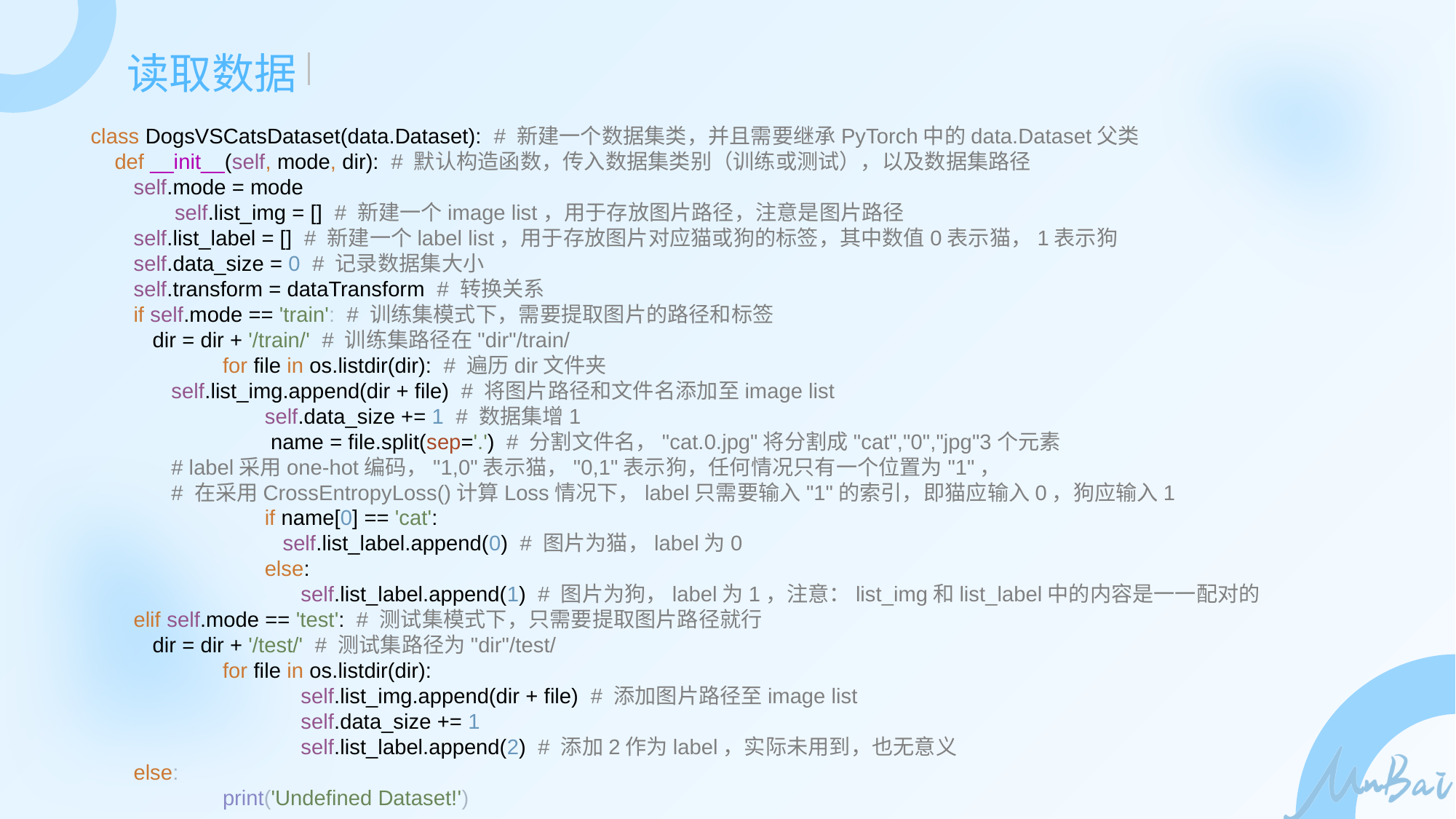

读取数据
class DogsVSCatsDataset(data.Dataset):  # 新建一个数据集类，并且需要继承PyTorch中的data.Dataset父类
    def __init__(self, mode, dir):  # 默认构造函数，传入数据集类别（训练或测试），以及数据集路径
        self.mode = mode
              self.list_img = []  # 新建一个image list，用于存放图片路径，注意是图片路径
        self.list_label = []  # 新建一个label list，用于存放图片对应猫或狗的标签，其中数值0表示猫，1表示狗
        self.data_size = 0  # 记录数据集大小
        self.transform = dataTransform  # 转换关系
        if self.mode == 'train':  # 训练集模式下，需要提取图片的路径和标签
            dir = dir + '/train/'  # 训练集路径在"dir"/train/
                      for file in os.listdir(dir):  # 遍历dir文件夹
                self.list_img.append(dir + file)  # 将图片路径和文件名添加至image list
                             self.data_size += 1  # 数据集增1
                              name = file.split(sep='.')  # 分割文件名，"cat.0.jpg"将分割成"cat","0","jpg"3个元素
                # label采用one-hot编码，"1,0"表示猫，"0,1"表示狗，任何情况只有一个位置为"1"，
                # 在采用CrossEntropyLoss()计算Loss情况下，label只需要输入"1"的索引，即猫应输入0，狗应输入1
                             if name[0] == 'cat':
                                self.list_label.append(0)  # 图片为猫，label为0
                             else:
                                   self.list_label.append(1)  # 图片为狗，label为1，注意：list_img和list_label中的内容是一一配对的
        elif self.mode == 'test':  # 测试集模式下，只需要提取图片路径就行
            dir = dir + '/test/'  # 测试集路径为"dir"/test/
                      for file in os.listdir(dir):
                                   self.list_img.append(dir + file)  # 添加图片路径至image list
                                   self.data_size += 1
                                   self.list_label.append(2)  # 添加2作为label，实际未用到，也无意义
        else:
                      print('Undefined Dataset!')